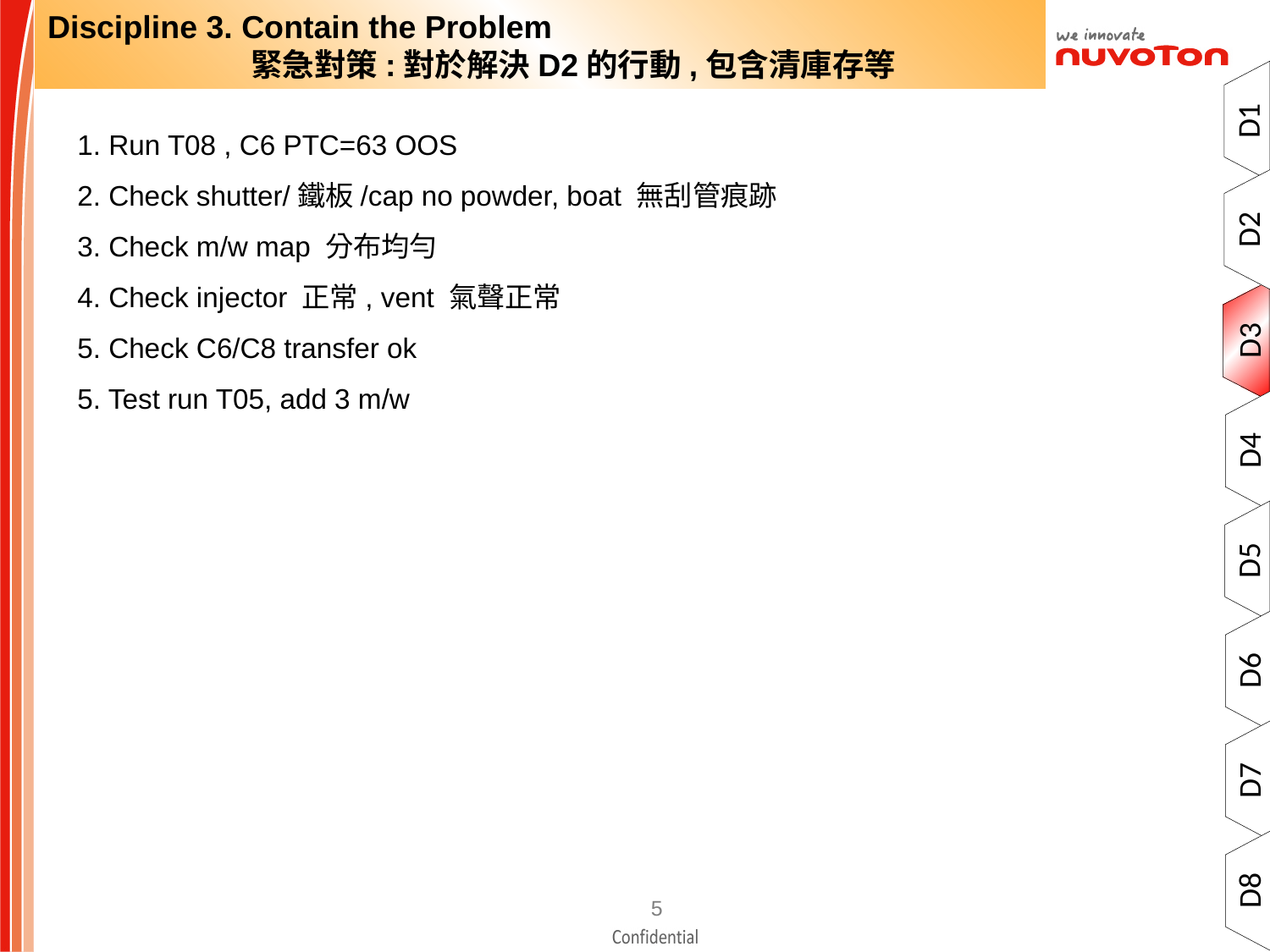

Discipline 3. Contain the Problem
                      緊急對策:對於解決D2的行動,包含清庫存等
D1

1. Run T08 , C6 PTC=63 OOS
2. Check shutter/鐵板/cap no powder, boat 無刮管痕跡
3. Check m/w map 分布均勻
4. Check injector 正常, vent 氣聲正常
5. Check C6/C8 transfer ok
5. Test run T05, add 3 m/w
D2

D3

D4

D5

D6

D7

D8

5